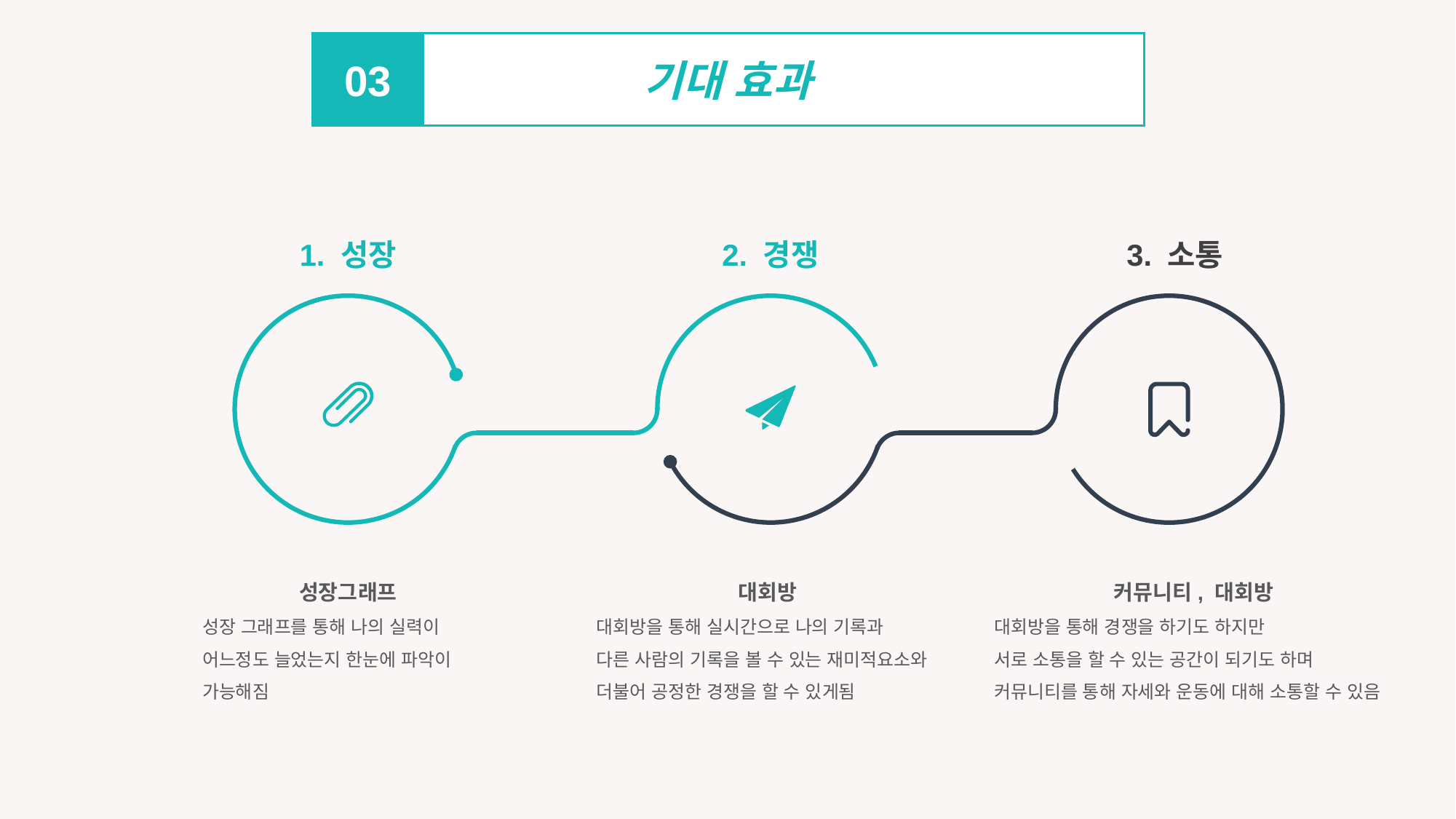

기대 효과
03
1. 성장
2. 경쟁
3. 소통

커뮤니티, 대회방
대회방을 통해 경쟁을 하기도 하지만
서로 소통을 할 수 있는 공간이 되기도 하며 커뮤니티를 통해 자세와 운동에 대해 소통할 수 있음
성장그래프
성장 그래프를 통해 나의 실력이
어느정도 늘었는지 한눈에 파악이 가능해짐
대회방
대회방을 통해 실시간으로 나의 기록과
다른 사람의 기록을 볼 수 있는 재미적요소와 더불어 공정한 경쟁을 할 수 있게됨